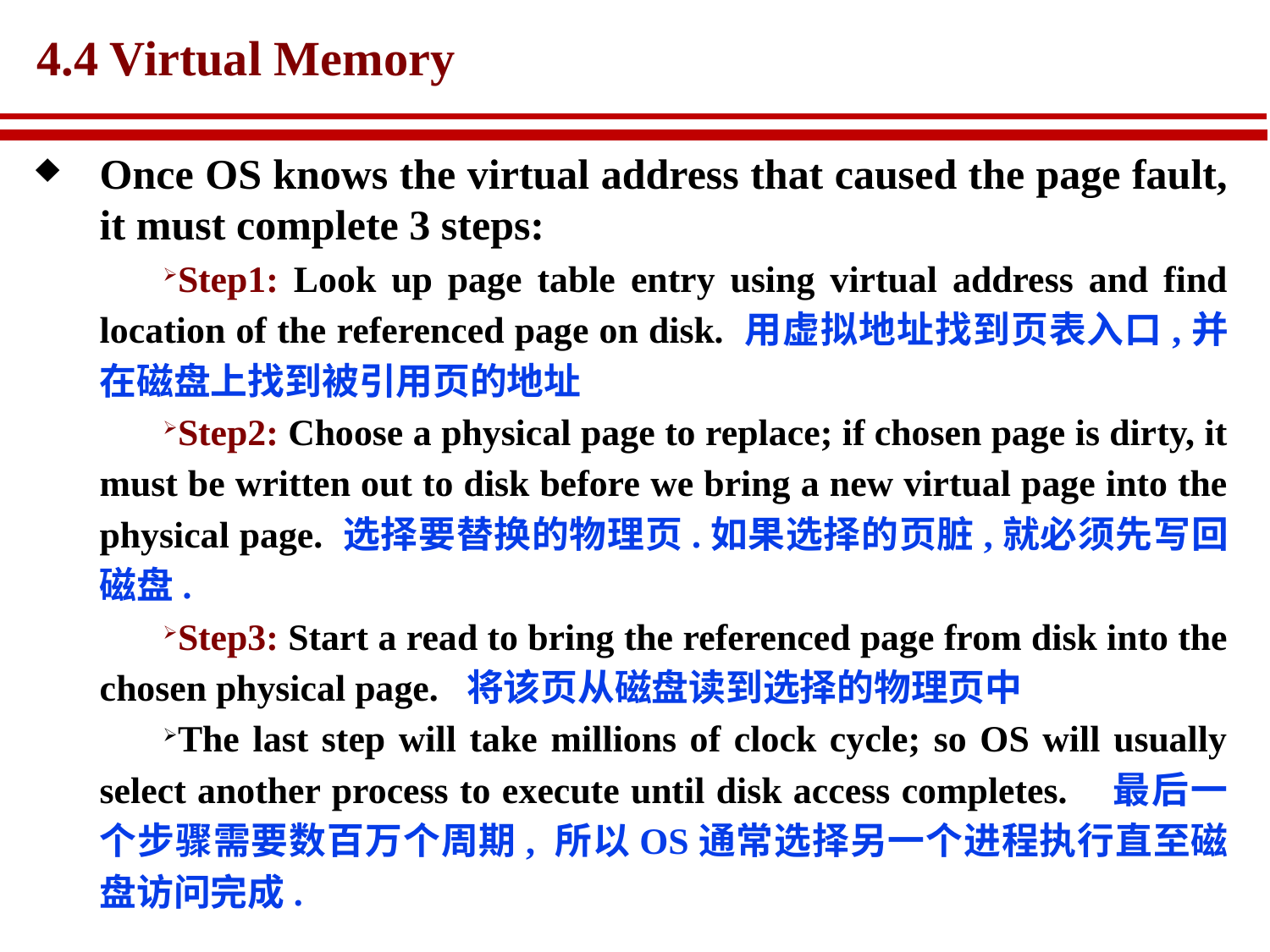

# 4.4 Virtual Memory
Once OS knows the virtual address that caused the page fault, it must complete 3 steps:
Step1: Look up page table entry using virtual address and find location of the referenced page on disk. 用虚拟地址找到页表入口,并在磁盘上找到被引用页的地址
Step2: Choose a physical page to replace; if chosen page is dirty, it must be written out to disk before we bring a new virtual page into the physical page. 选择要替换的物理页.如果选择的页脏,就必须先写回磁盘.
Step3: Start a read to bring the referenced page from disk into the chosen physical page.  将该页从磁盘读到选择的物理页中
The last step will take millions of clock cycle; so OS will usually select another process to execute until disk access completes.   最后一个步骤需要数百万个周期, 所以OS通常选择另一个进程执行直至磁盘访问完成.